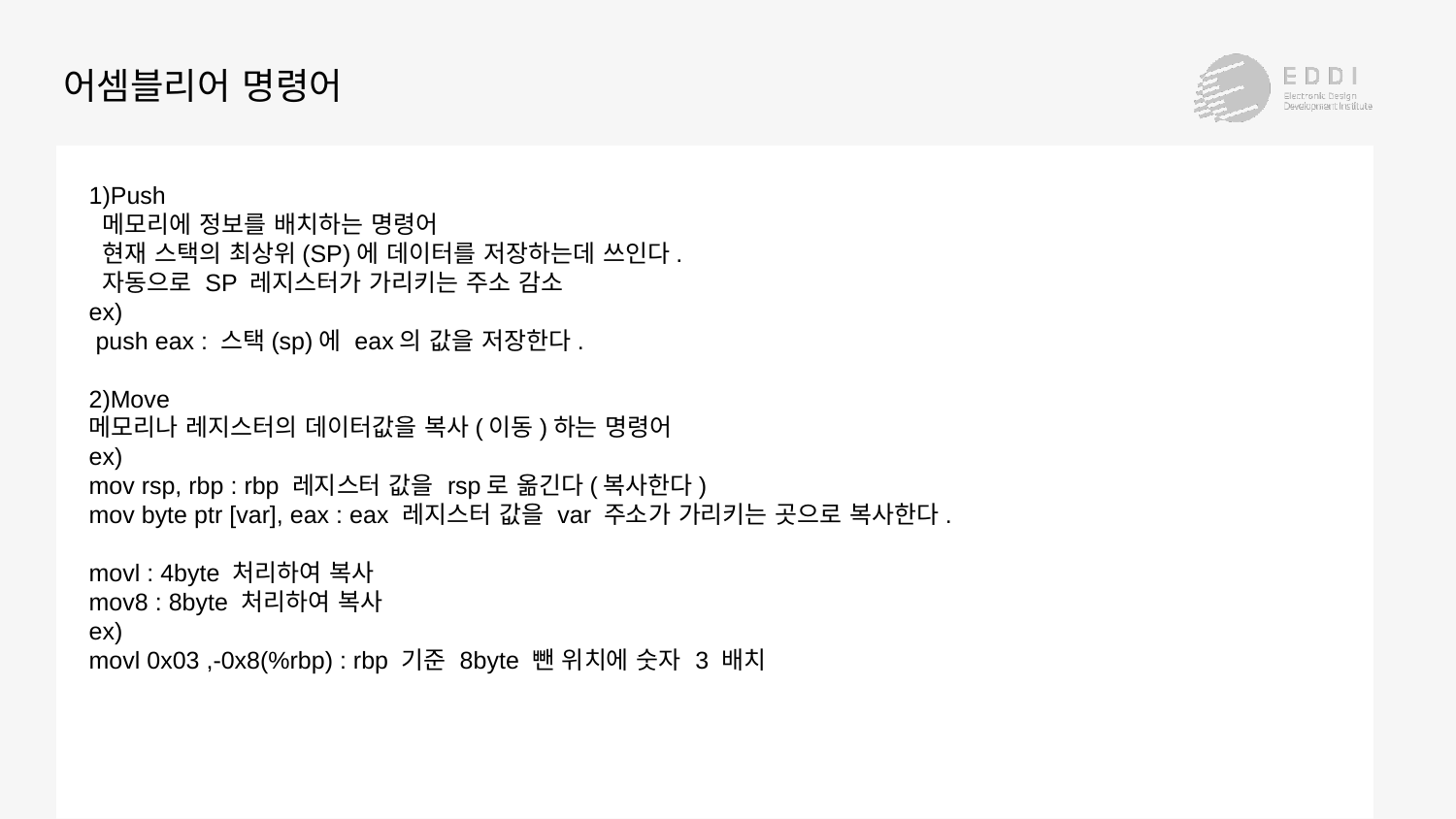

어셈블리어 명령어
1)Push
 메모리에 정보를 배치하는 명령어
 현재 스택의 최상위(SP)에 데이터를 저장하는데 쓰인다.
 자동으로 SP 레지스터가 가리키는 주소 감소
ex)
 push eax : 스택(sp)에 eax의 값을 저장한다.

2)Move
메모리나 레지스터의 데이터값을 복사(이동)하는 명령어
ex)
mov rsp, rbp : rbp 레지스터 값을 rsp로 옮긴다(복사한다)
mov byte ptr [var], eax : eax 레지스터 값을 var 주소가 가리키는 곳으로 복사한다.

movl : 4byte 처리하여 복사
mov8 : 8byte 처리하여 복사
ex)
movl 0x03 ,-0x8(%rbp) : rbp 기준 8byte 뺀 위치에 숫자 3 배치